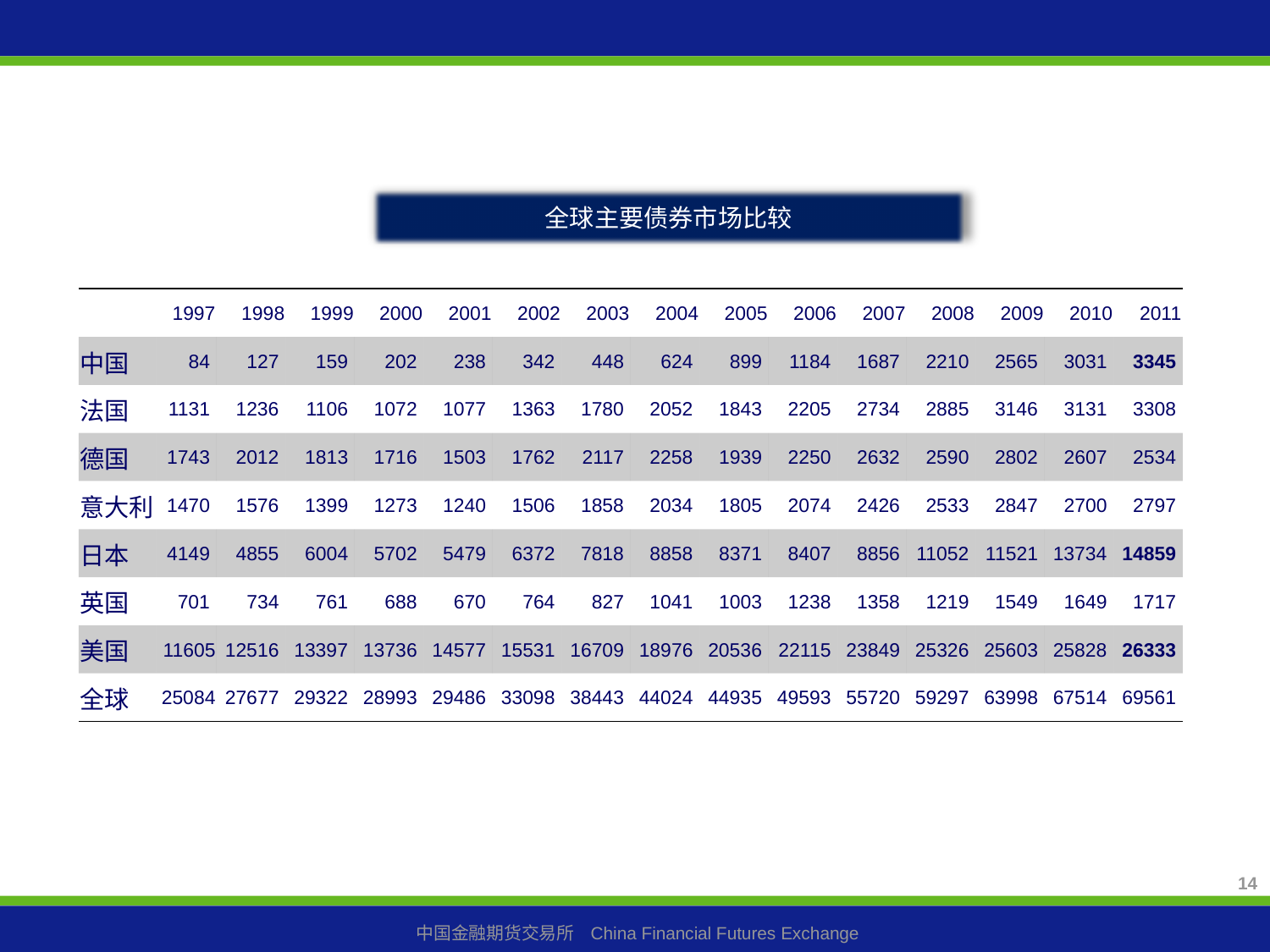

全球主要债券市场比较
|  | 1997 | 1998 | 1999 | 2000 | 2001 | 2002 | 2003 | 2004 | 2005 | 2006 | 2007 | 2008 | 2009 | 2010 | 2011 |
| --- | --- | --- | --- | --- | --- | --- | --- | --- | --- | --- | --- | --- | --- | --- | --- |
| 中国 | 84 | 127 | 159 | 202 | 238 | 342 | 448 | 624 | 899 | 1184 | 1687 | 2210 | 2565 | 3031 | 3345 |
| 法国 | 1131 | 1236 | 1106 | 1072 | 1077 | 1363 | 1780 | 2052 | 1843 | 2205 | 2734 | 2885 | 3146 | 3131 | 3308 |
| 德国 | 1743 | 2012 | 1813 | 1716 | 1503 | 1762 | 2117 | 2258 | 1939 | 2250 | 2632 | 2590 | 2802 | 2607 | 2534 |
| 意大利 | 1470 | 1576 | 1399 | 1273 | 1240 | 1506 | 1858 | 2034 | 1805 | 2074 | 2426 | 2533 | 2847 | 2700 | 2797 |
| 日本 | 4149 | 4855 | 6004 | 5702 | 5479 | 6372 | 7818 | 8858 | 8371 | 8407 | 8856 | 11052 | 11521 | 13734 | 14859 |
| 英国 | 701 | 734 | 761 | 688 | 670 | 764 | 827 | 1041 | 1003 | 1238 | 1358 | 1219 | 1549 | 1649 | 1717 |
| 美国 | 11605 | 12516 | 13397 | 13736 | 14577 | 15531 | 16709 | 18976 | 20536 | 22115 | 23849 | 25326 | 25603 | 25828 | 26333 |
| 全球 | 25084 | 27677 | 29322 | 28993 | 29486 | 33098 | 38443 | 44024 | 44935 | 49593 | 55720 | 59297 | 63998 | 67514 | 69561 |
14